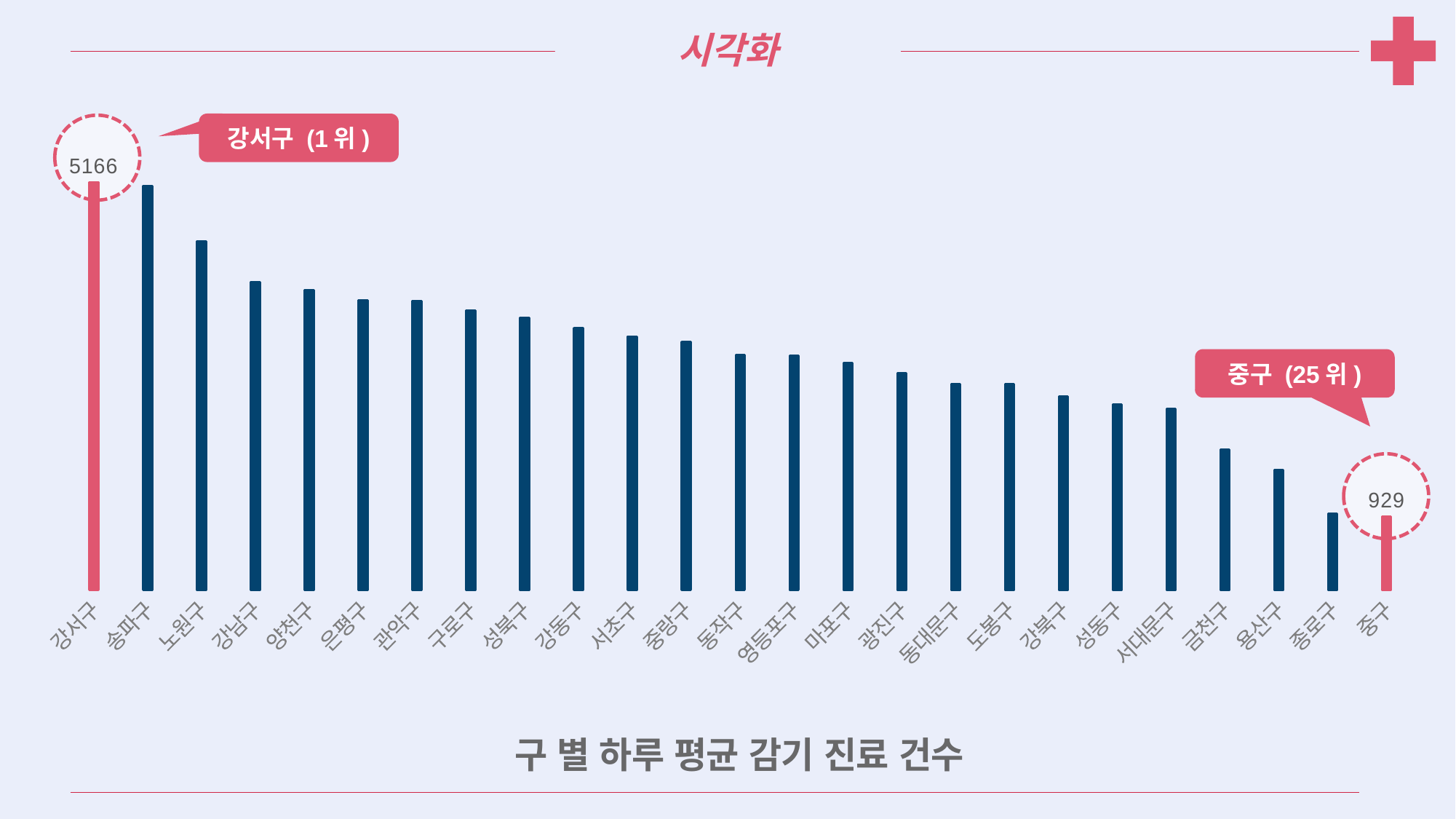

시각화

### Chart: 구 별 하루 평균 감기 진료 건수

| Category | 계열 1 |
|---|---|
| 강서구 | 5166.0 |
| 송파구 | 5124.0 |
| 노원구 | 4417.0 |
| 강남구 | 3904.0 |
| 양천구 | 3800.0 |
| 은평구 | 3669.0 |
| 관악구 | 3663.0 |
| 구로구 | 3542.0 |
| 성북구 | 3447.0 |
| 강동구 | 3319.0 |
| 서초구 | 3213.0 |
| 중랑구 | 3143.0 |
| 동작구 | 2979.0 |
| 영등포구 | 2968.0 |
| 마포구 | 2880.0 |
| 광진구 | 2751.0 |
| 동대문구 | 2608.0 |
| 도봉구 | 2606.0 |
| 강북구 | 2449.0 |
| 성동구 | 2348.0 |
| 서대문구 | 2293.0 |
| 금천구 | 1777.0 |
| 용산구 | 1522.0 |
| 종로구 | 962.0 |
| 중구 | 929.0 |
강서구 (1위)

중구 (25위)